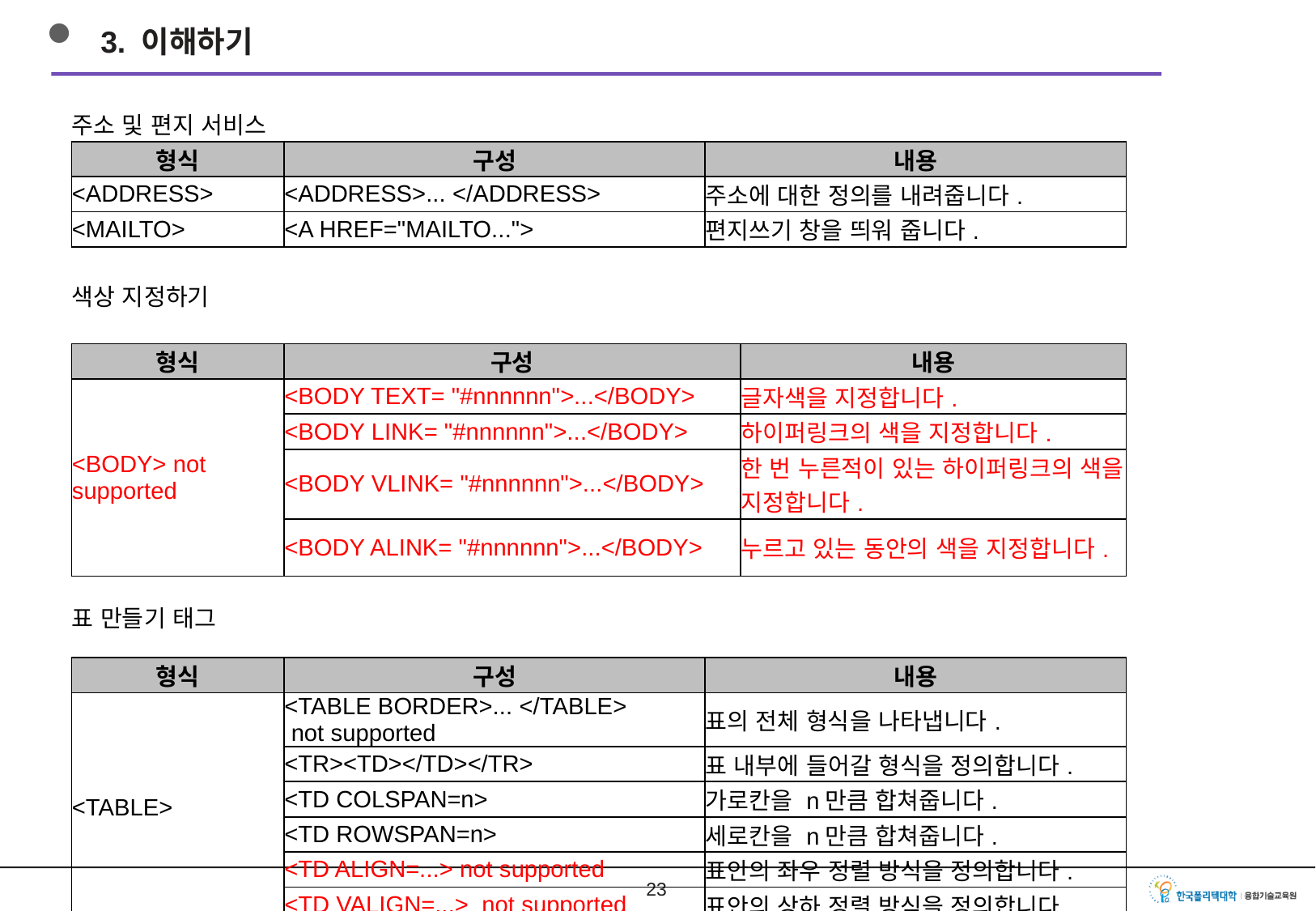

3. 이해하기
| 주소 및 편지 서비스 |  |  |  |
| --- | --- | --- | --- |
| 형식 | 구성 | 내용 |  |
| <ADDRESS> | <ADDRESS>... </ADDRESS> | 주소에 대한 정의를 내려줍니다. |  |
| <MAILTO> | <A HREF="MAILTO..."> | 편지쓰기 창을 띄워 줍니다. |  |
| 색상 지정하기 |  |  |  |
| 형식 | 구성 |  | 내용 |
| <BODY> not supported | <BODY TEXT= "#nnnnnn">...</BODY> |  | 글자색을 지정합니다. |
|  | <BODY LINK= "#nnnnnn">...</BODY> |  | 하이퍼링크의 색을 지정합니다. |
|  | <BODY VLINK= "#nnnnnn">...</BODY> |  | 한 번 누른적이 있는 하이퍼링크의 색을 지정합니다. |
|  | <BODY ALINK= "#nnnnnn">...</BODY> |  | 누르고 있는 동안의 색을 지정합니다. |
| 표 만들기 태그 |  |  |  |
| 형식 | 구성 | 내용 |  |
| <TABLE> | <TABLE BORDER>... </TABLE> not supported | 표의 전체 형식을 나타냅니다. |  |
|  | <TR><TD></TD></TR> | 표 내부에 들어갈 형식을 정의합니다. |  |
|  | <TD COLSPAN=n> | 가로칸을 n만큼 합쳐줍니다. |  |
|  | <TD ROWSPAN=n> | 세로칸을 n만큼 합쳐줍니다. |  |
|  | <TD ALIGN=...> not supported | 표안의 좌우 정렬 방식을 정의합니다. |  |
|  | <TD VALIGN=...> not supported | 표안의 상하 정렬 방식을 정의합니다. |  |

23